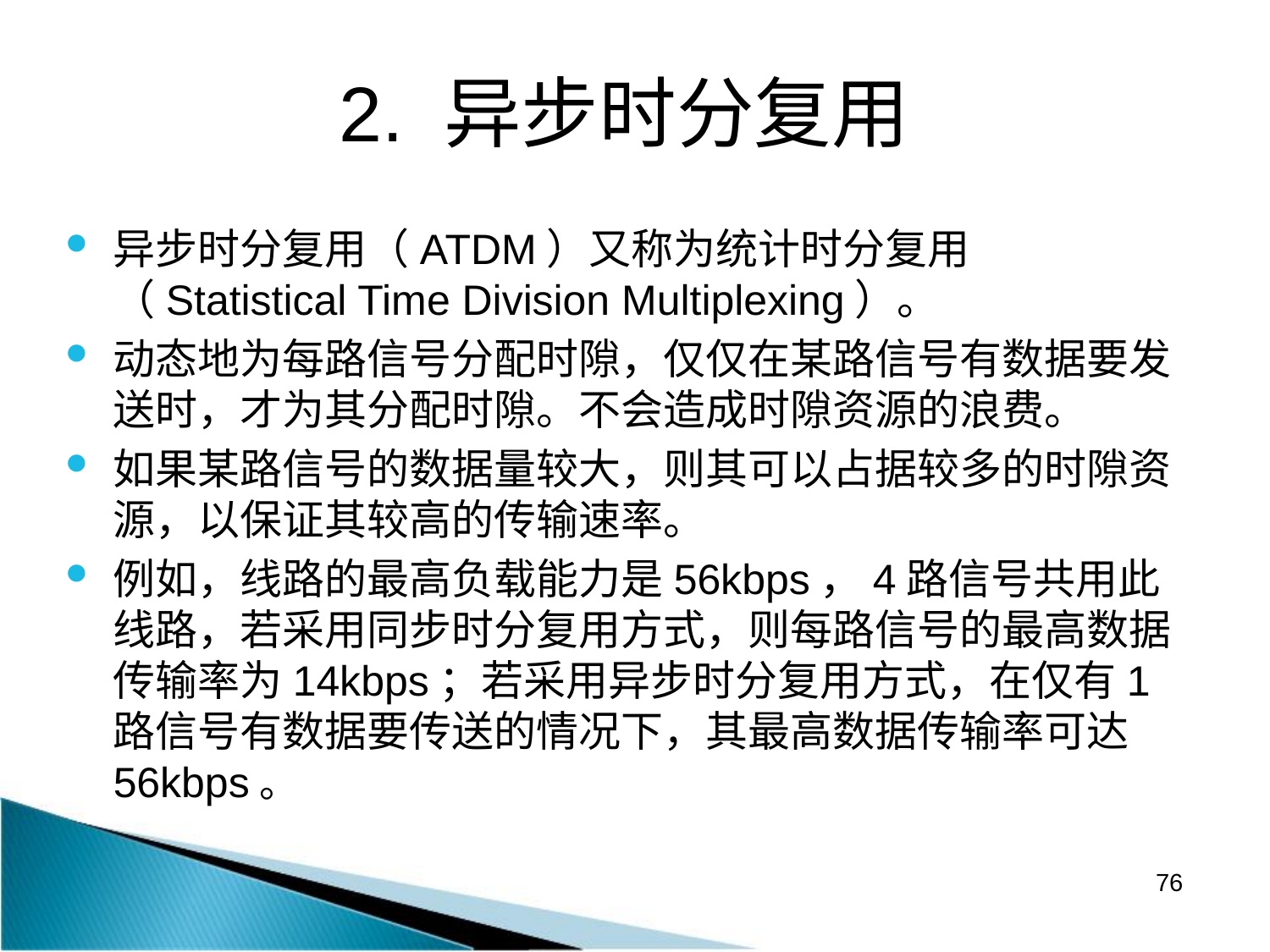

# 2. 异步时分复用
异步时分复用（ATDM）又称为统计时分复用（Statistical Time Division Multiplexing）。
动态地为每路信号分配时隙，仅仅在某路信号有数据要发送时，才为其分配时隙。不会造成时隙资源的浪费。
如果某路信号的数据量较大，则其可以占据较多的时隙资源，以保证其较高的传输速率。
例如，线路的最高负载能力是56kbps，4路信号共用此线路，若采用同步时分复用方式，则每路信号的最高数据传输率为14kbps；若采用异步时分复用方式，在仅有1路信号有数据要传送的情况下，其最高数据传输率可达56kbps。
76